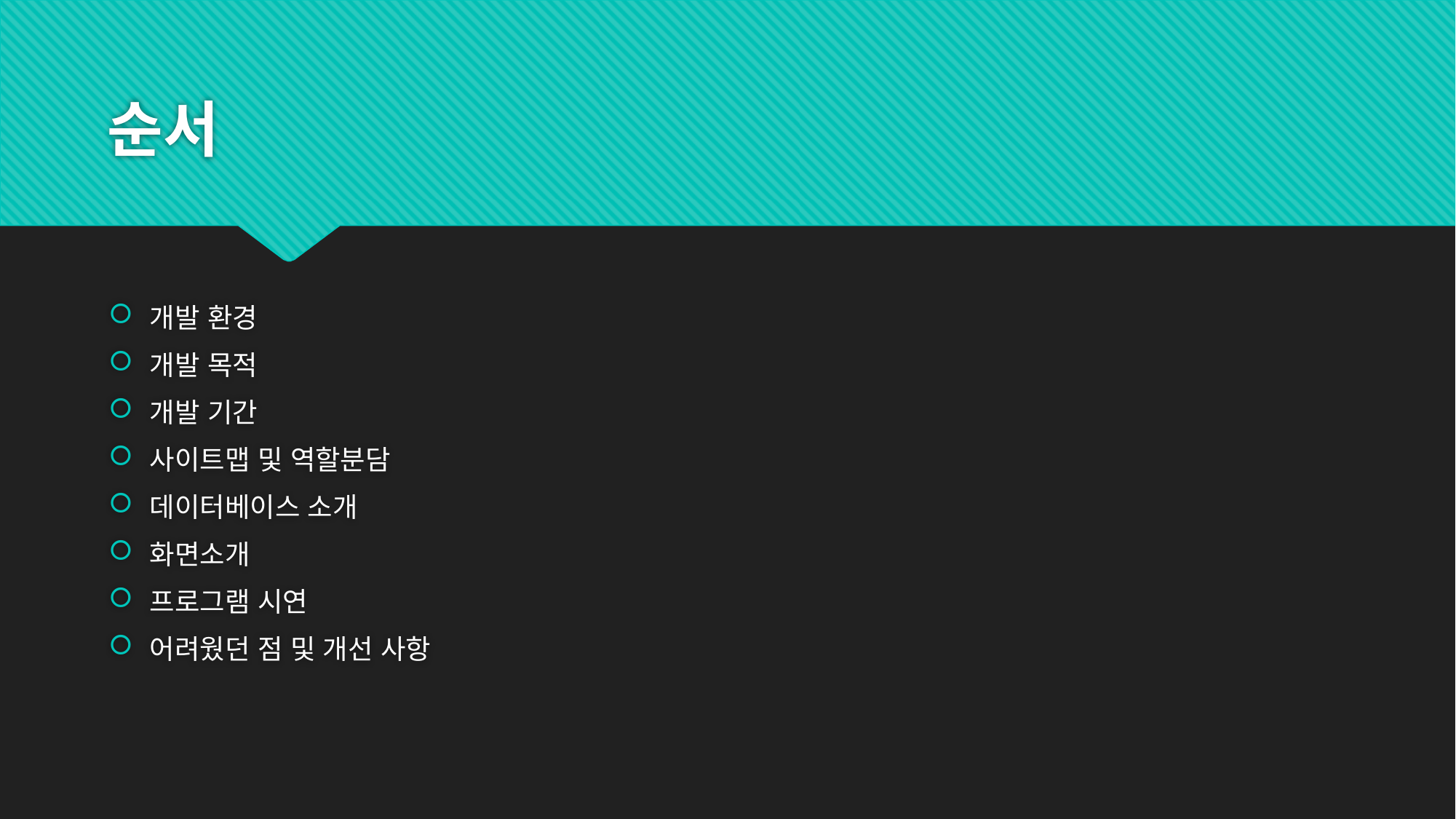

# 순서
개발 환경
개발 목적
개발 기간
사이트맵 및 역할분담
데이터베이스 소개
화면소개
프로그램 시연
어려웠던 점 및 개선 사항